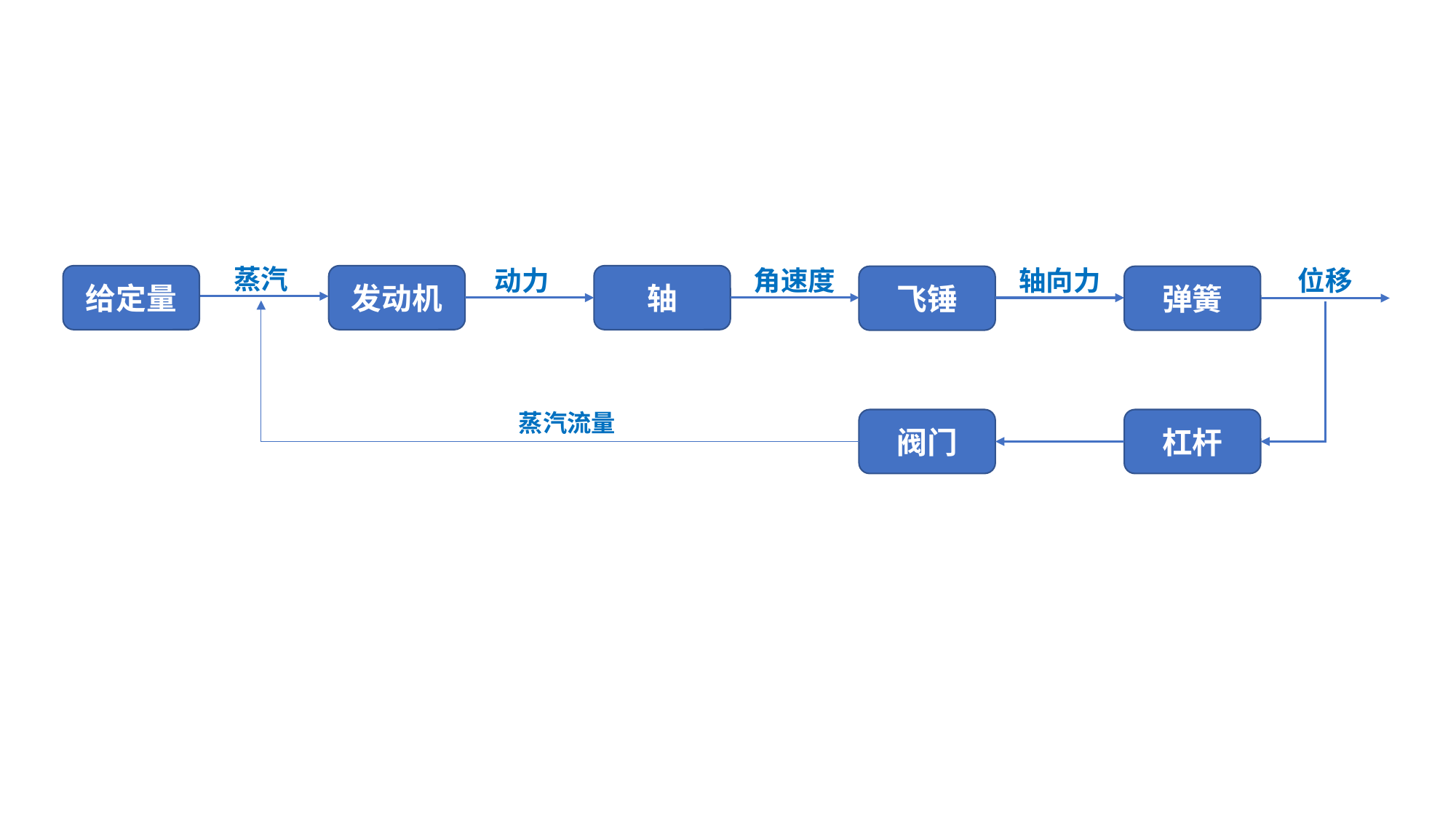

蒸汽
动力
角速度
位移
轴向力
给定量
发动机
轴
飞锤
弹簧
蒸汽流量
阀门
杠杆